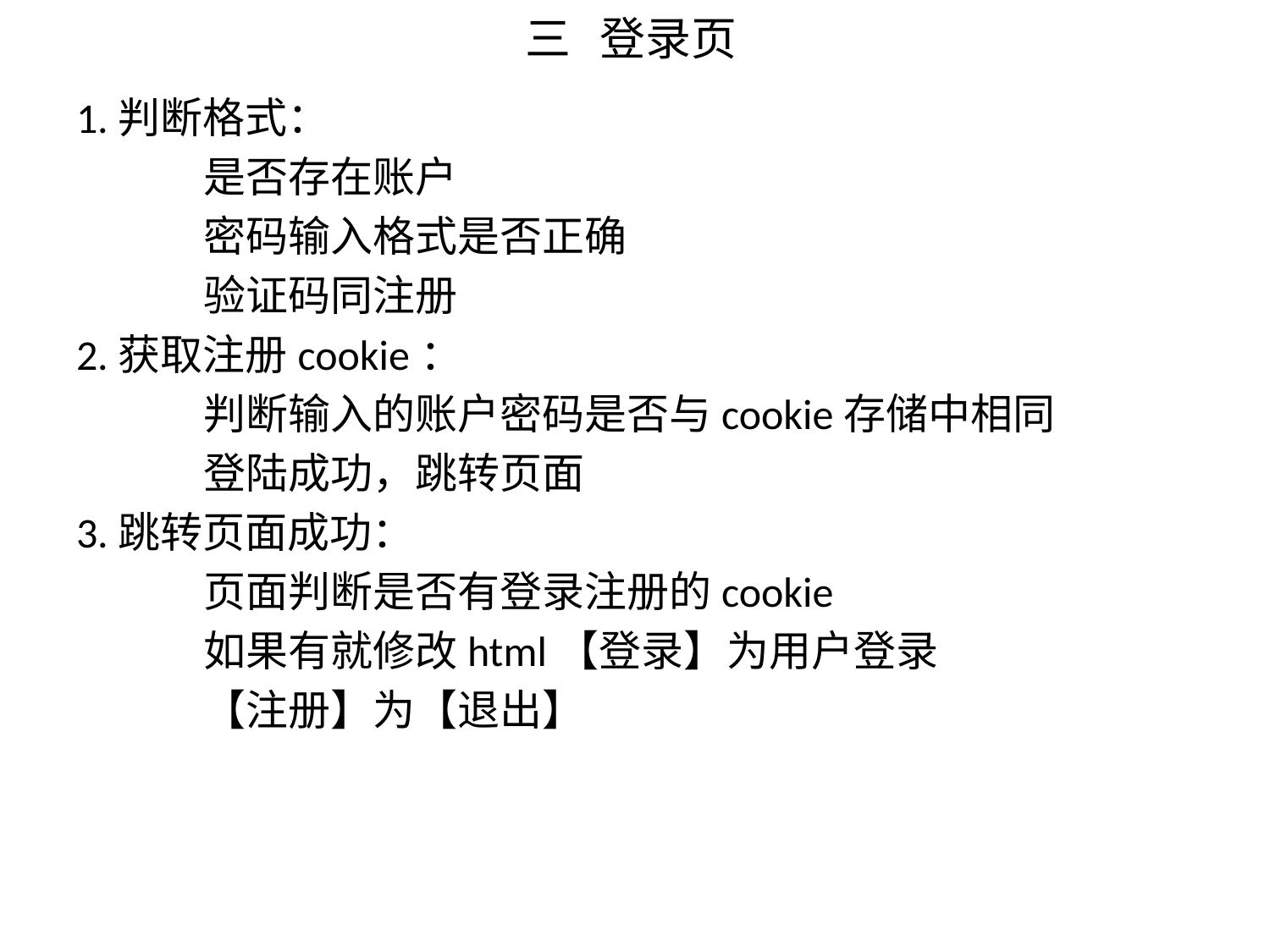

# 三	登录页
1.判断格式：
	是否存在账户
	密码输入格式是否正确
	验证码同注册
2.获取注册cookie：
	判断输入的账户密码是否与cookie存储中相同
	登陆成功，跳转页面
3.跳转页面成功：
	页面判断是否有登录注册的cookie
	如果有就修改html【登录】为用户登录
	【注册】为【退出】